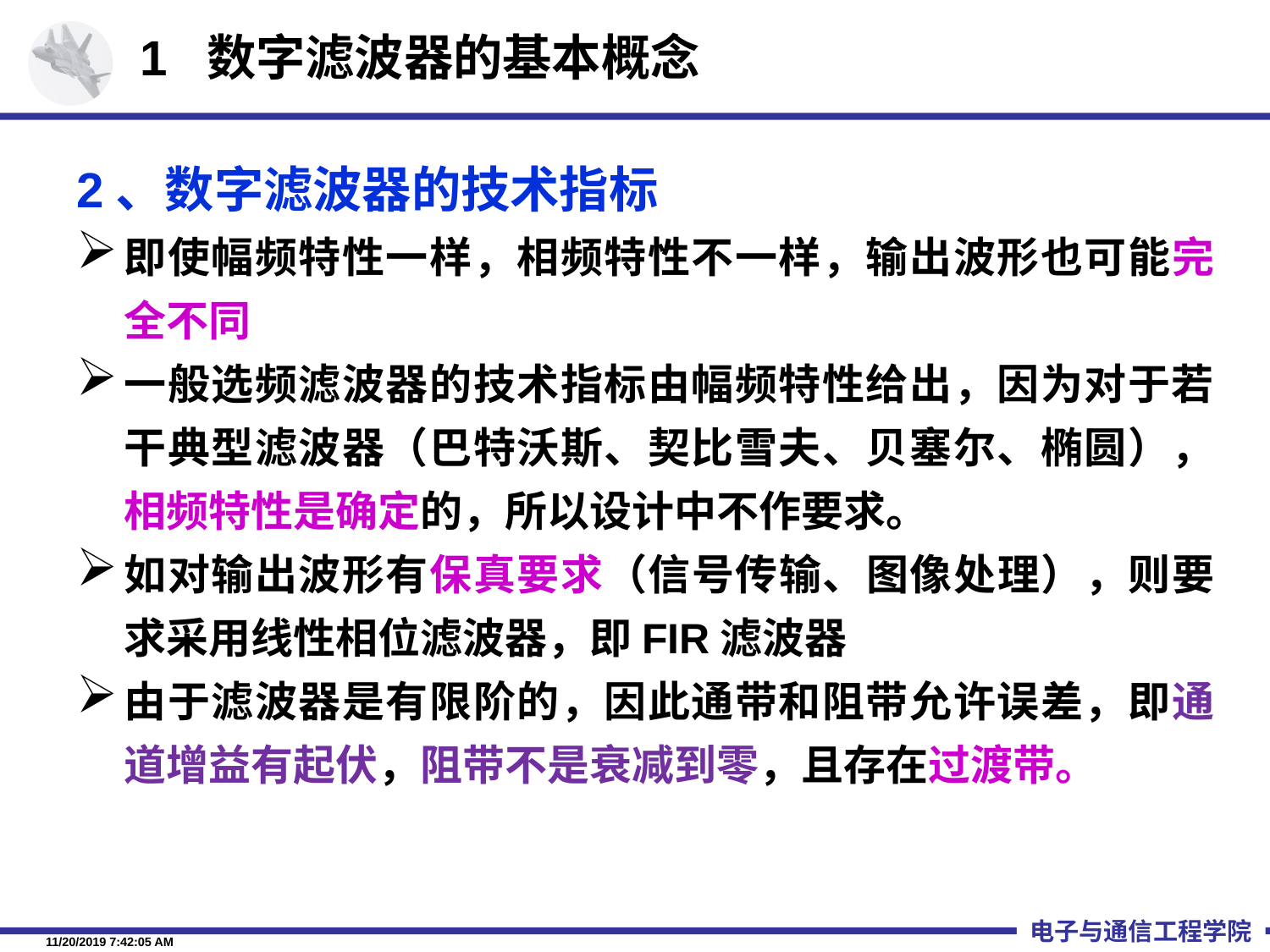

# 1  数字滤波器的基本概念
2、数字滤波器的技术指标
即使幅频特性一样，相频特性不一样，输出波形也可能完全不同
一般选频滤波器的技术指标由幅频特性给出，因为对于若干典型滤波器（巴特沃斯、契比雪夫、贝塞尔、椭圆），相频特性是确定的，所以设计中不作要求。
如对输出波形有保真要求（信号传输、图像处理），则要求采用线性相位滤波器，即FIR滤波器
由于滤波器是有限阶的，因此通带和阻带允许误差，即通道增益有起伏，阻带不是衰减到零，且存在过渡带。